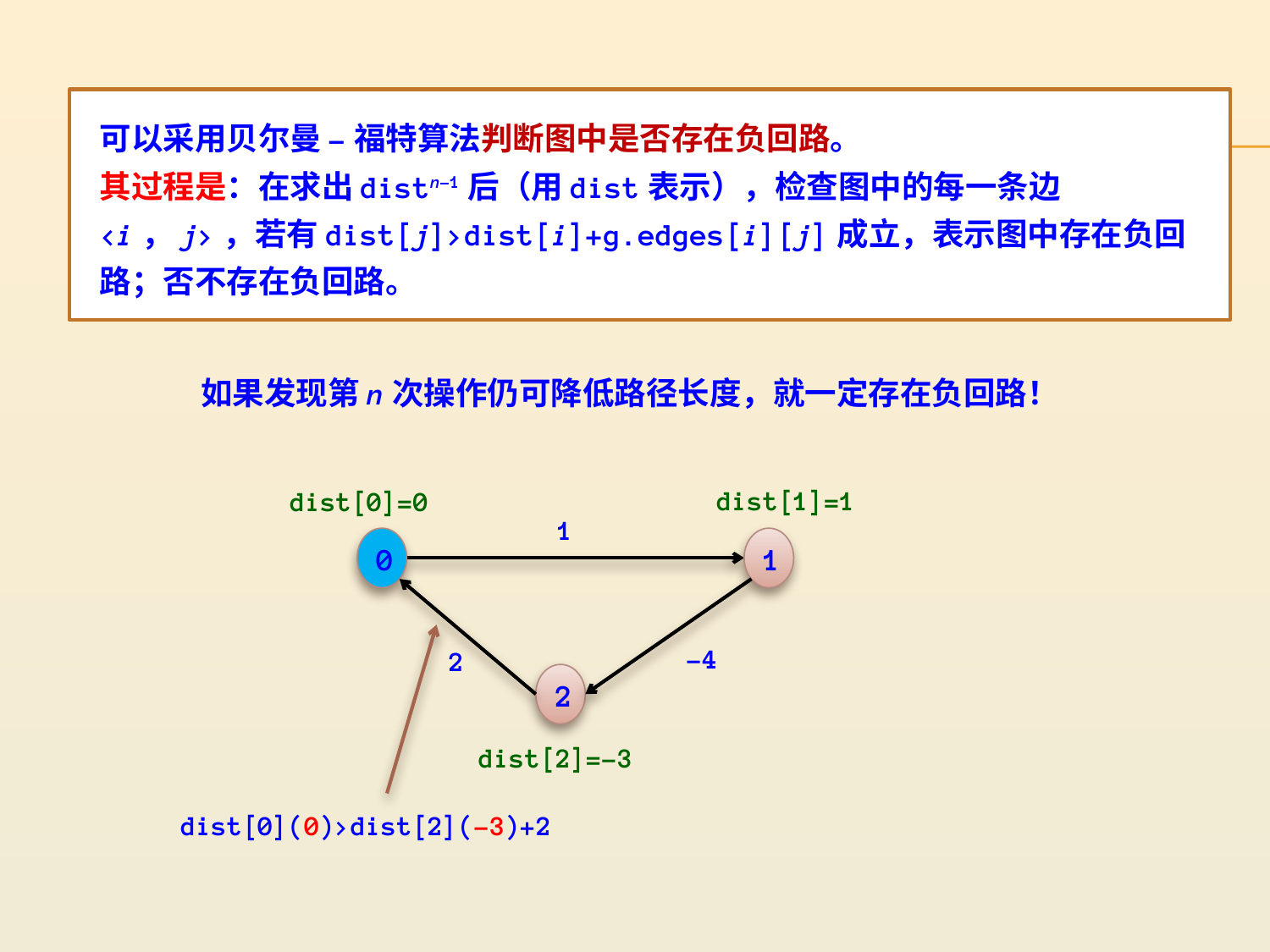

可以采用贝尔曼-福特算法判断图中是否存在负回路。
其过程是：在求出distn-1后（用dist表示），检查图中的每一条边<i，j>，若有dist[j]>dist[i]+g.edges[i][j]成立，表示图中存在负回路；否不存在负回路。
如果发现第n次操作仍可降低路径长度，就一定存在负回路！
dist[1]=1
dist[0]=0
dist[2]=-3
1
0
1
-4
2
2
dist[0](0)>dist[2](-3)+2